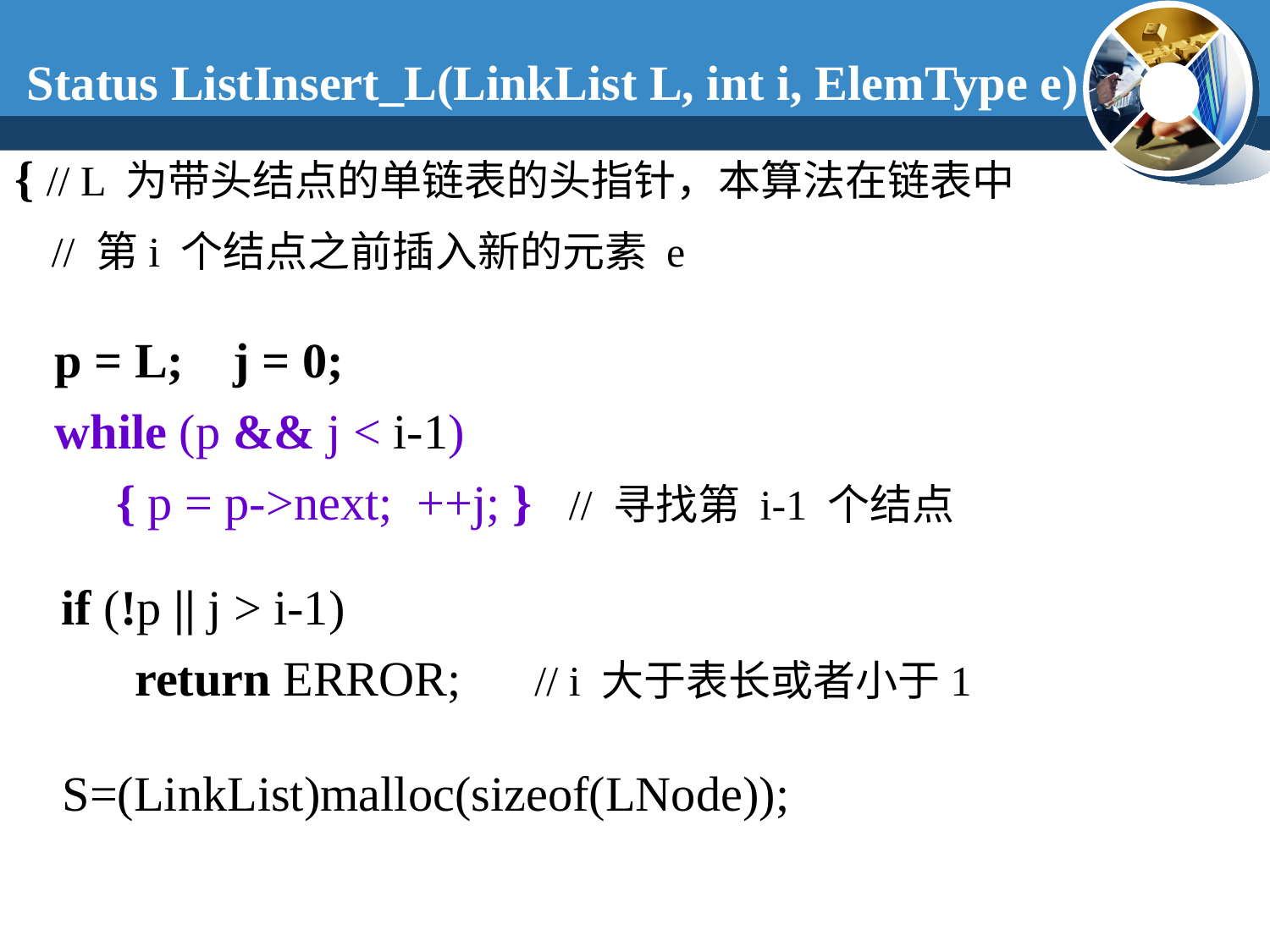

Status ListInsert_L(LinkList L, int i, ElemType e)
{ // L 为带头结点的单链表的头指针，本算法在链表中
   // 第i 个结点之前插入新的元素 e

p = L;    j = 0;
while (p && j < i-1)
     { p = p->next;  ++j; }   // 寻找第 i-1 个结点
if (!p || j > i-1)
      return ERROR;      // i 大于表长或者小于1
S=(LinkList)malloc(sizeof(LNode));